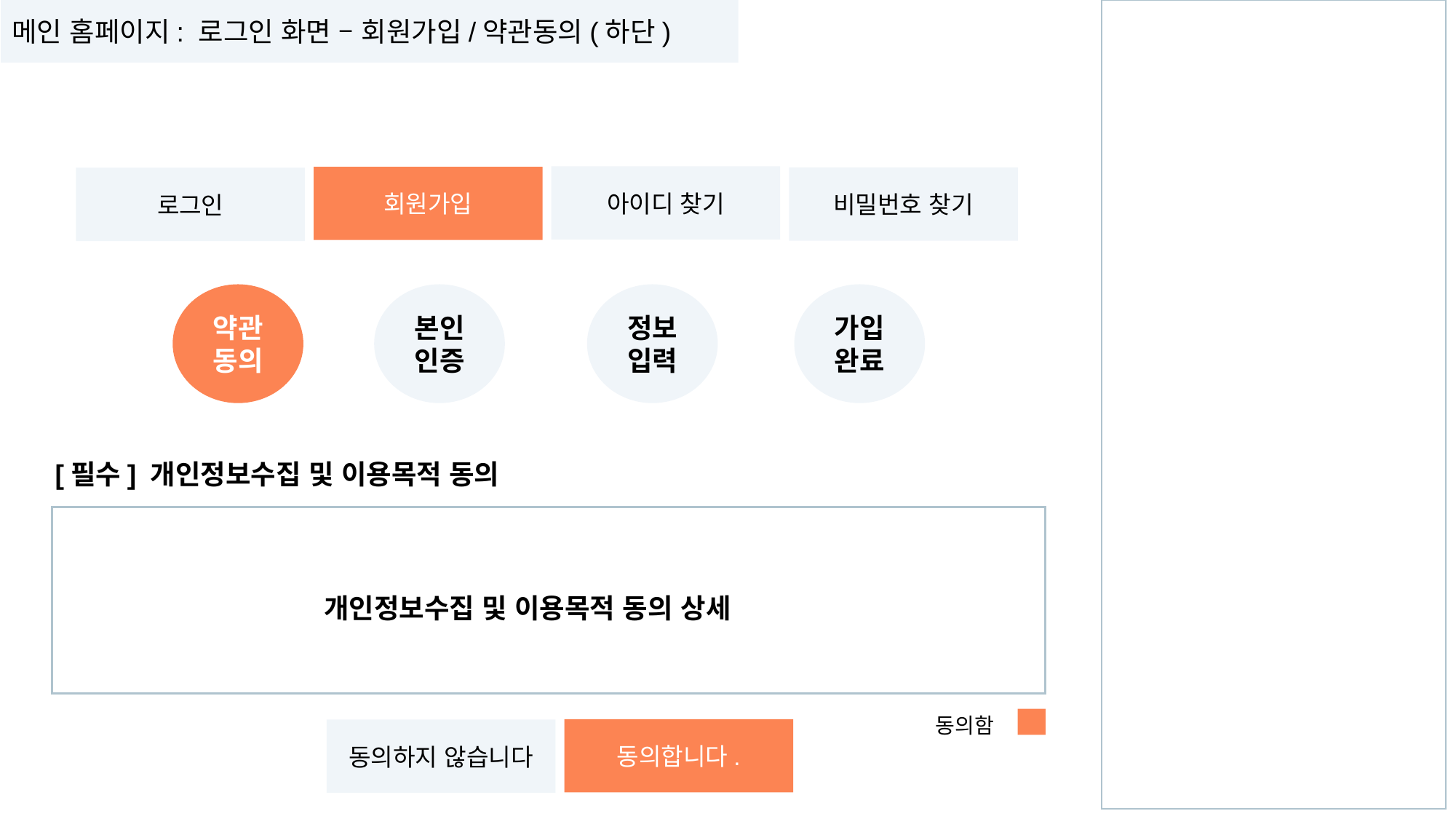

메인 홈페이지: 로그인 화면 – 회원가입/약관동의(하단)

아이디 찾기
회원가입
비밀번호 찾기
로그인
가입
완료
약관동의
정보입력
본인인증
[필수] 개인정보수집 및 이용목적 동의

개인정보수집 및 이용목적 동의 상세
동의함

동의합니다.
동의하지 않습니다
로그인 관련 문의사항은 다음 연락처로 문의해주시기 바랍니다.
T. 042-1234-5678